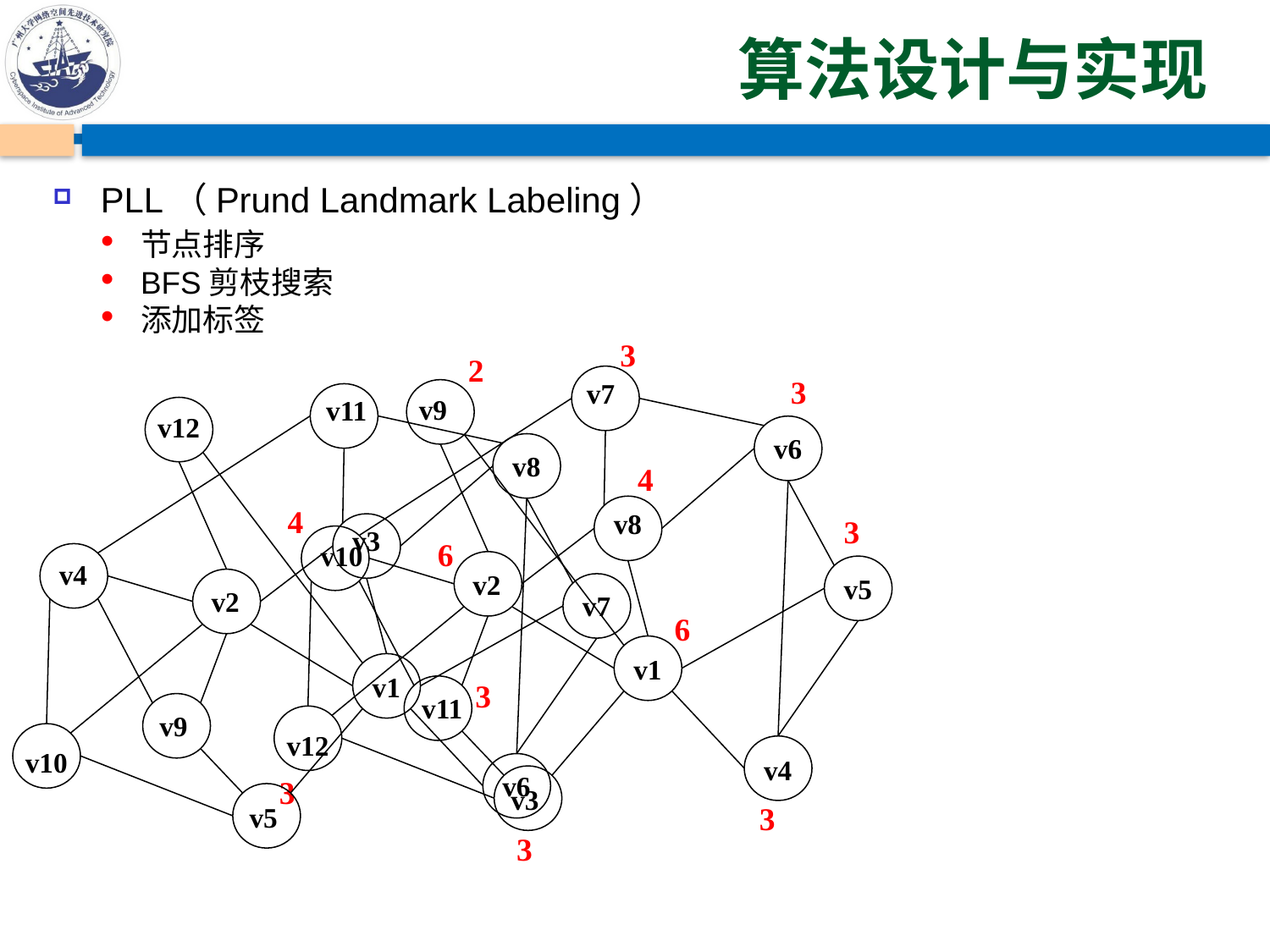

# 算法设计与实现
PLL（Prund Landmark Labeling）

节点排序
BFS剪枝搜索
添加标签

3
2

3
v7

v9
v11

v12

v6

v8
4
4

v8
3

v3

6
v10

v4

v2
v5

v2
v7
6

v1

v1
3

v11

v9

v12

v10
v4

v6
3

v3

3
v5
3
15